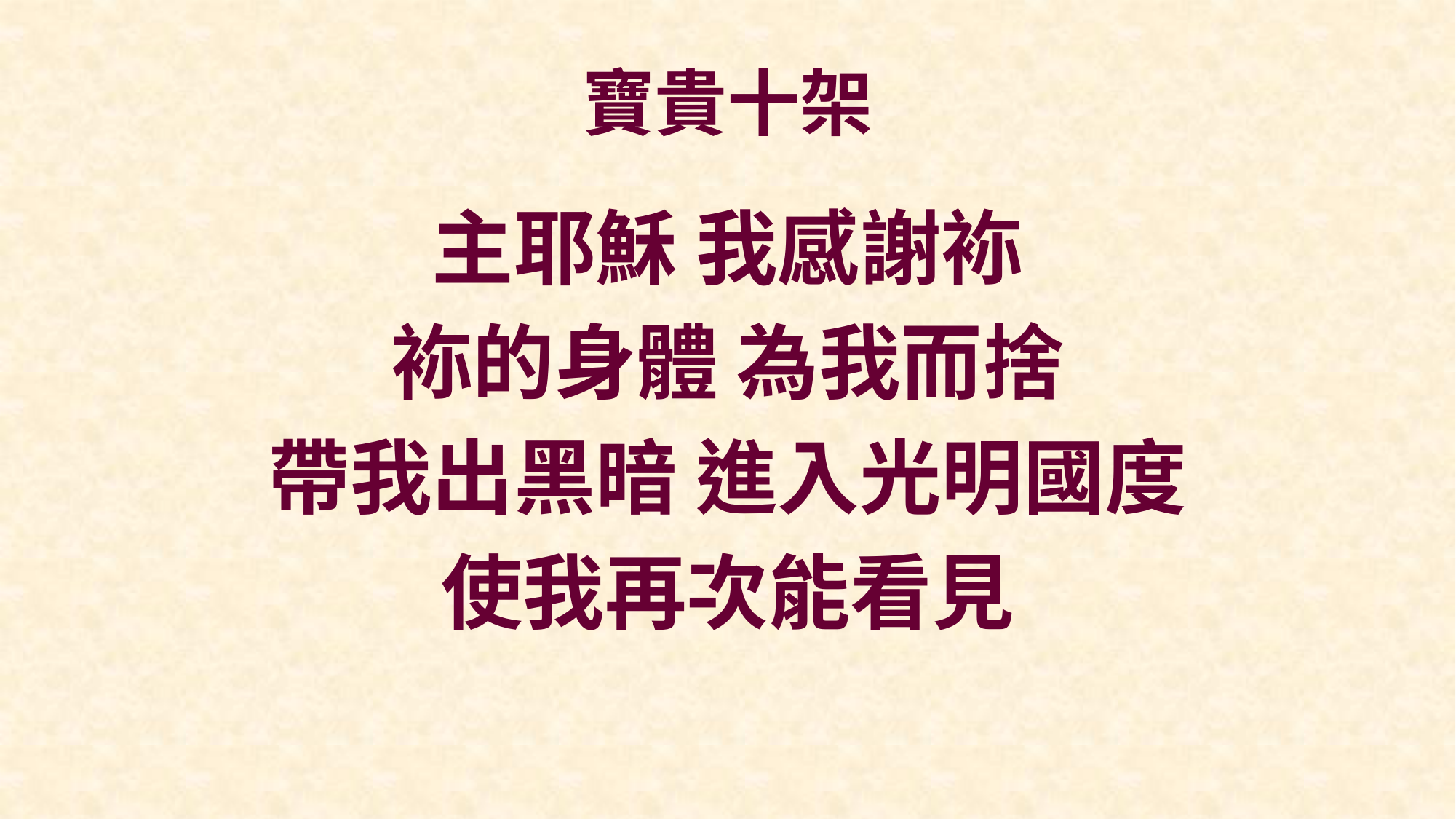

# 寶貴十架
主耶穌 我感謝袮
袮的身體 為我而捨
帶我出黑暗 進入光明國度
使我再次能看見